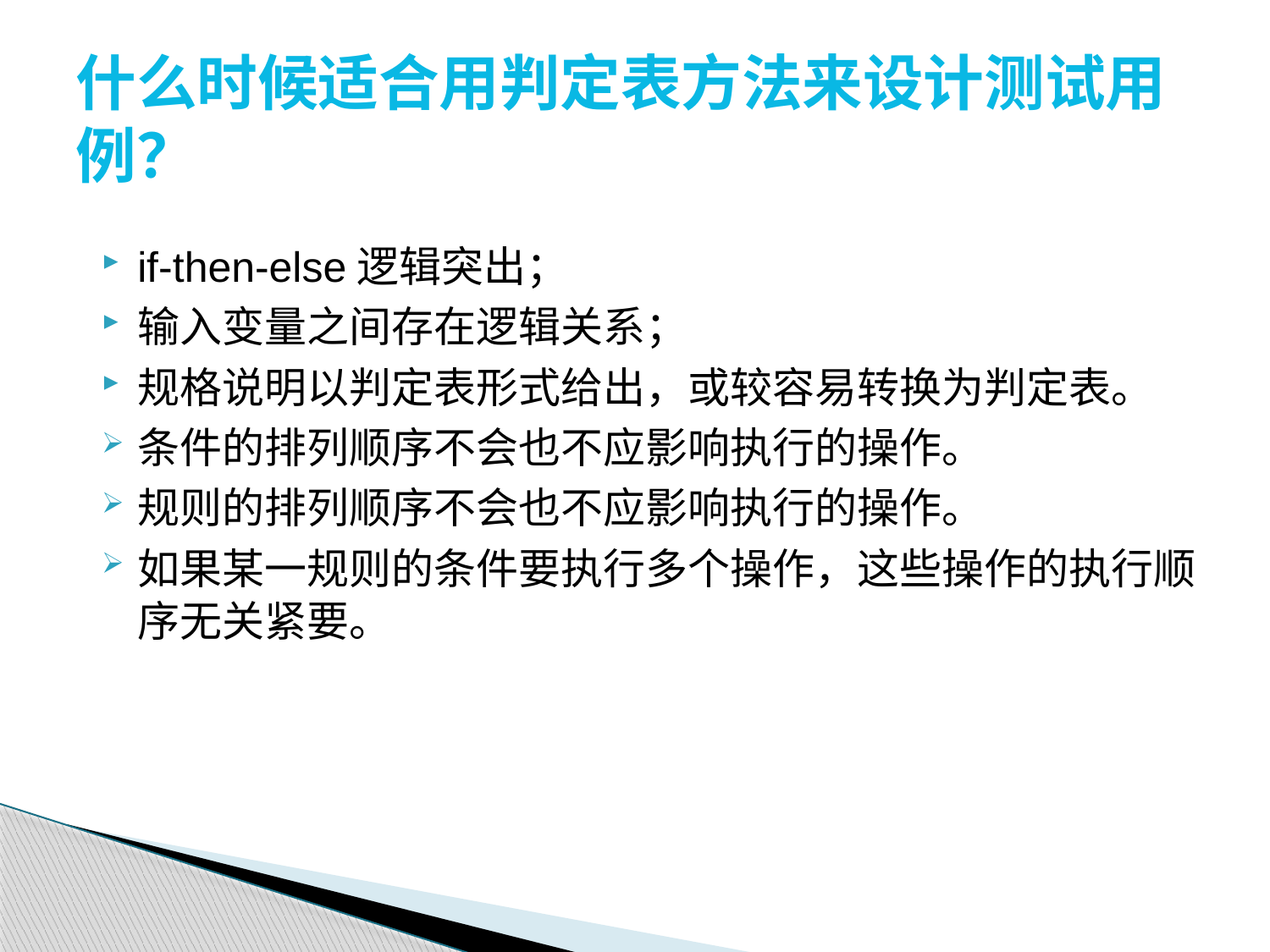

# 什么时候适合用判定表方法来设计测试用例？
if-then-else逻辑突出；
输入变量之间存在逻辑关系；
规格说明以判定表形式给出，或较容易转换为判定表。
条件的排列顺序不会也不应影响执行的操作。
规则的排列顺序不会也不应影响执行的操作。
如果某一规则的条件要执行多个操作，这些操作的执行顺序无关紧要。